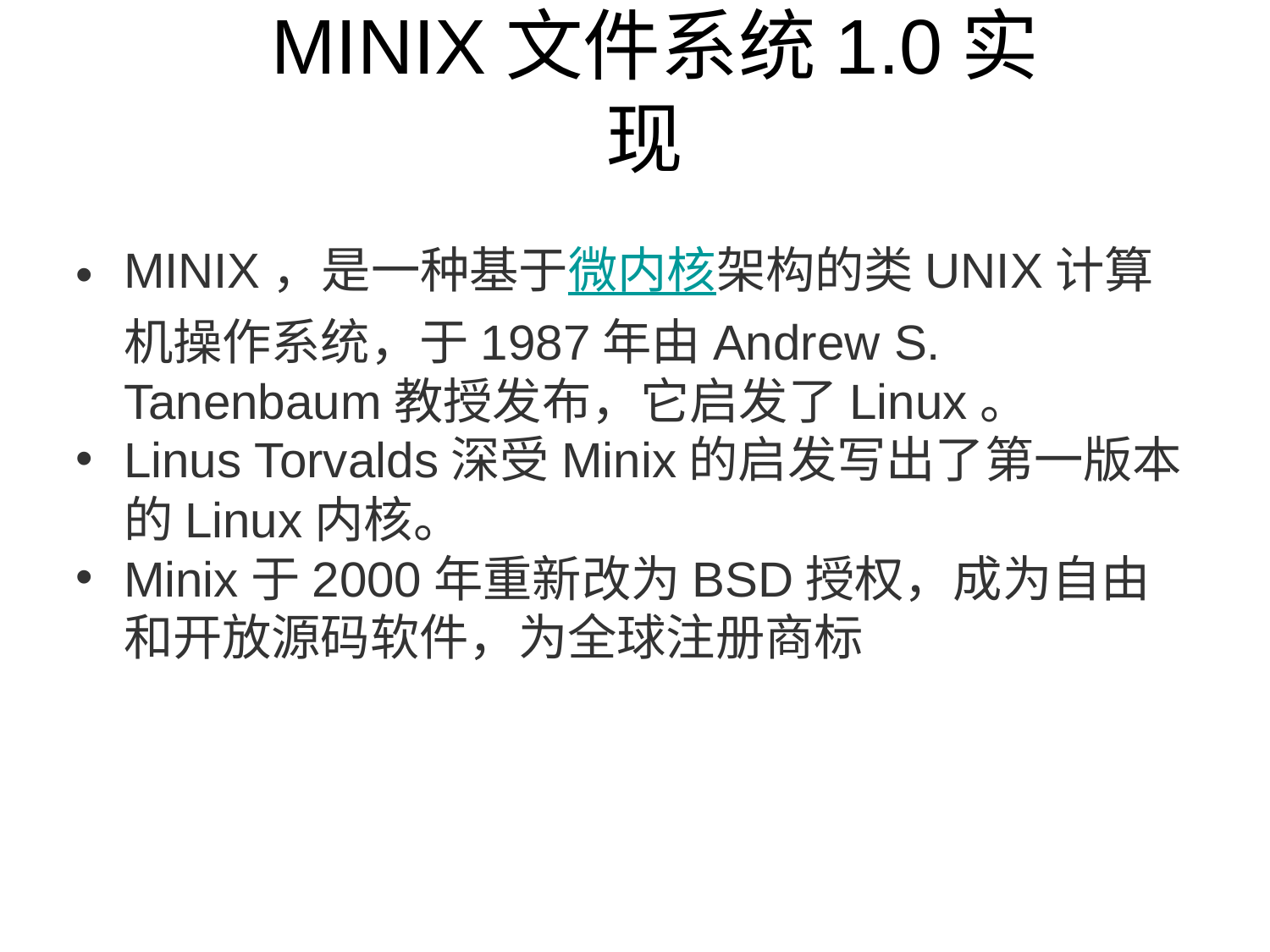

# MINIX文件系统1.0实现
MINIX，是一种基于微内核架构的类UNIX计算机操作系统，于1987年由Andrew S. Tanenbaum教授发布，它启发了Linux。
Linus Torvalds深受Minix的启发写出了第一版本的Linux内核。
Minix于2000年重新改为BSD授权，成为自由和开放源码软件，为全球注册商标